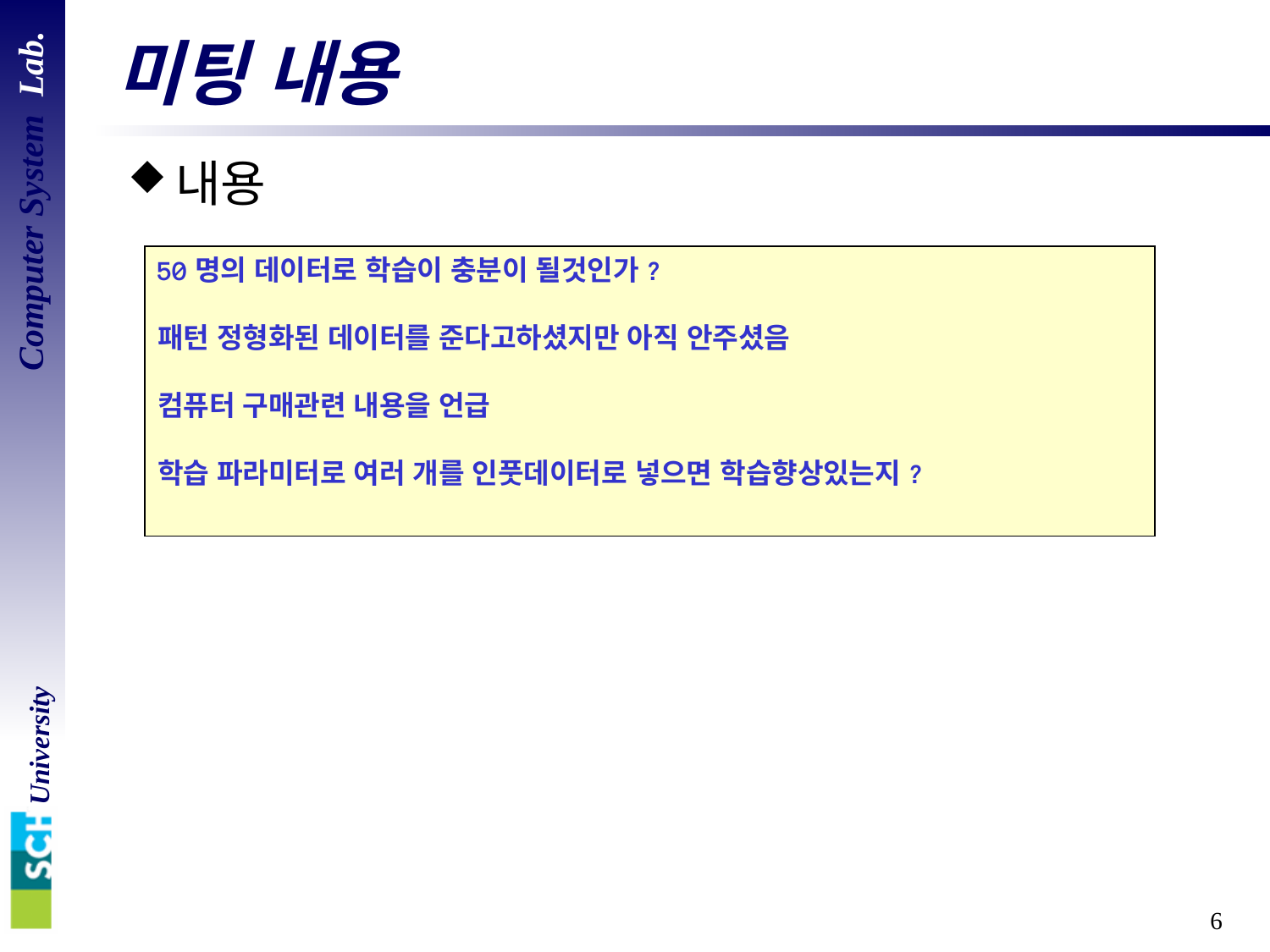

# 미팅 내용

내용
50명의 데이터로 학습이 충분이 될것인가?

패턴 정형화된 데이터를 준다고하셨지만 아직 안주셨음

컴퓨터 구매관련 내용을 언급

학습 파라미터로 여러 개를 인풋데이터로 넣으면 학습향상있는지?